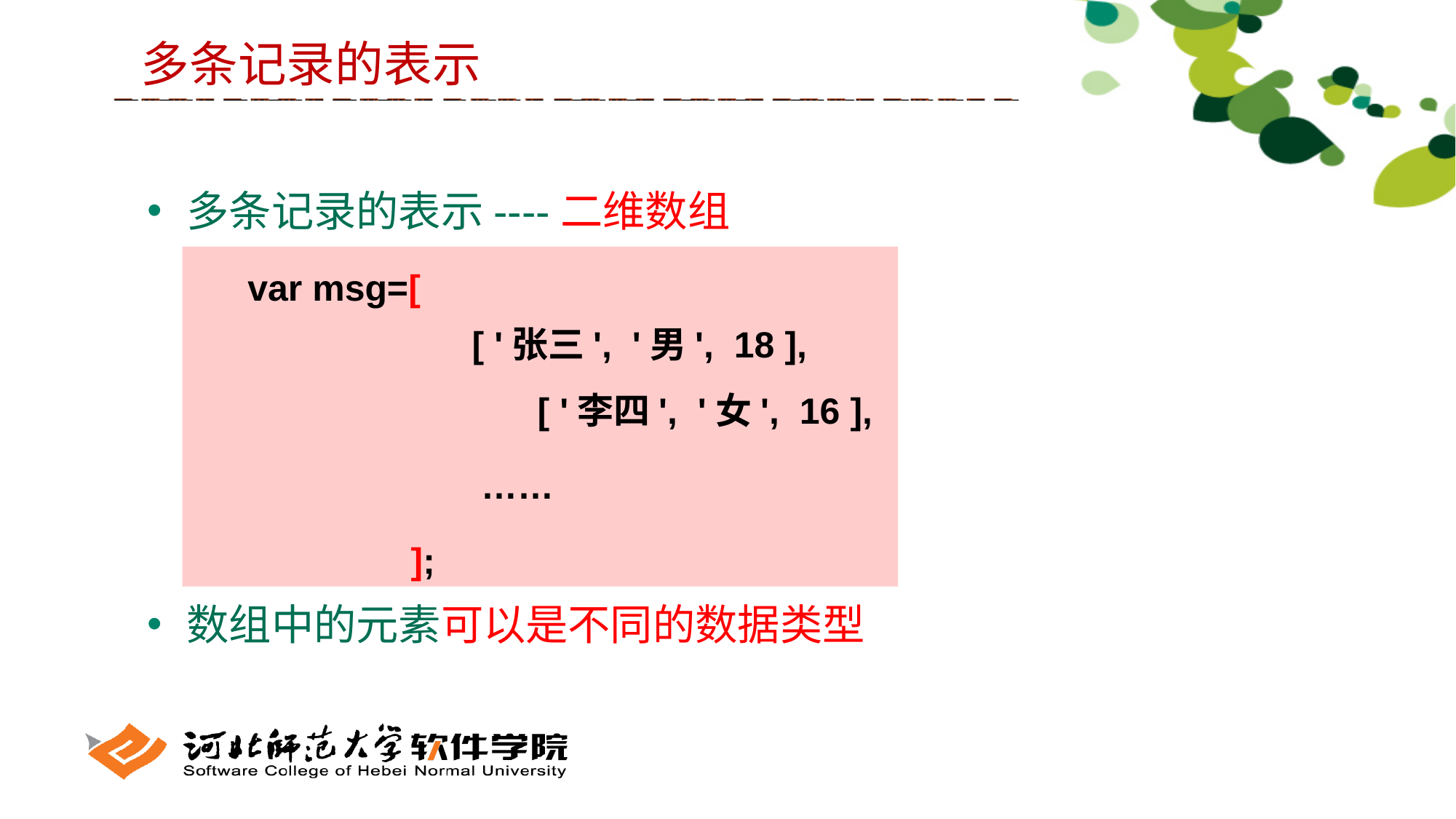

多条记录的表示
 多条记录的表示----二维数组

 数组中的元素可以是不同的数据类型

var msg=[
                      [ '张三',  '男',  18 ],
		       [ '李四',  '女',  16 ],
                       ……
                ];